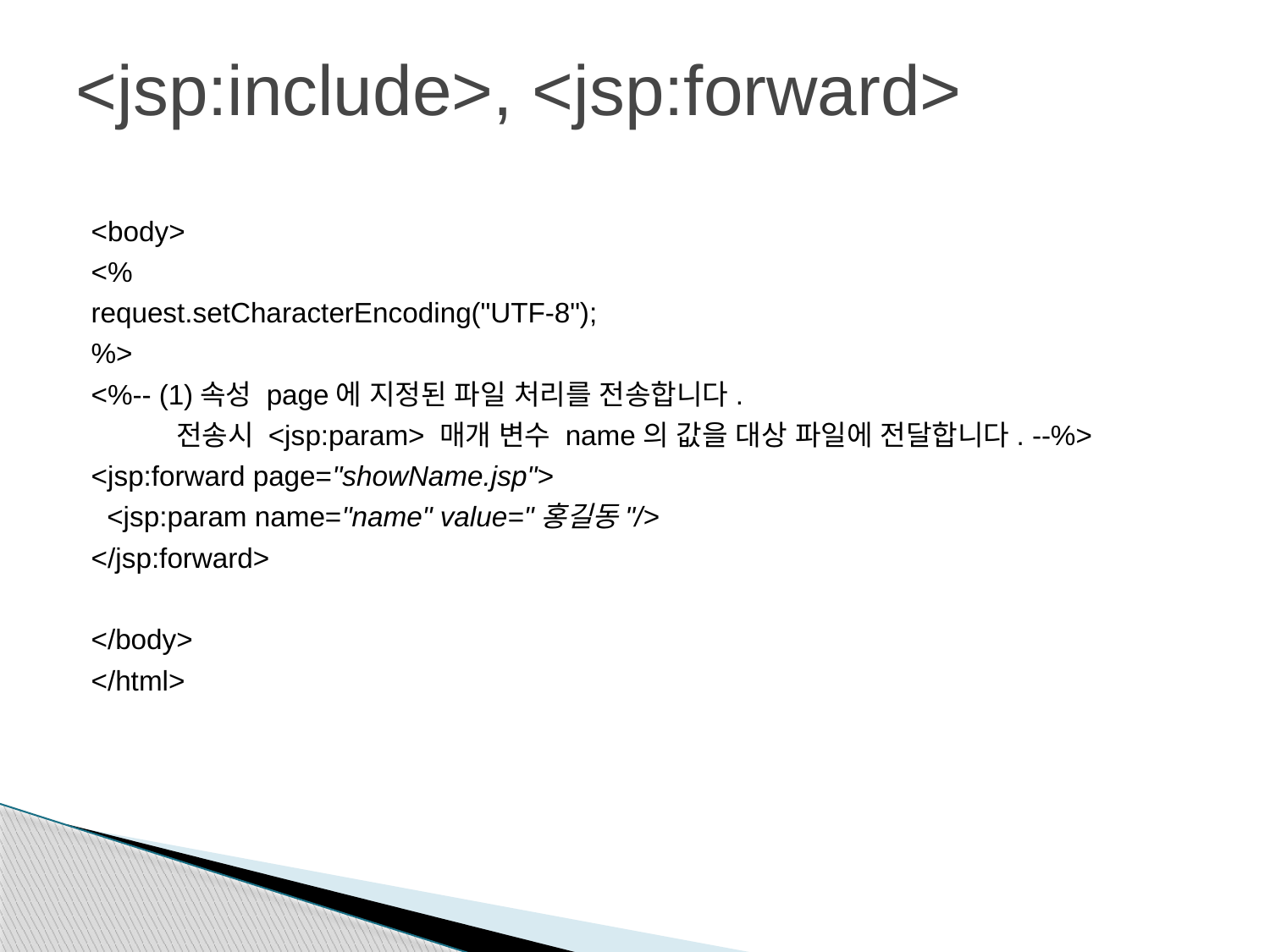

# <jsp:include>, <jsp:forward>

<body>
<%
request.setCharacterEncoding("UTF-8");
%>
<%-- (1)속성 page에 지정된 파일 처리를 전송합니다.
          전송시 <jsp:param> 매개 변수 name의 값을 대상 파일에 전달합니다. --%>
<jsp:forward page="showName.jsp">
  <jsp:param name="name" value="홍길동"/>
</jsp:forward>

</body>
</html>